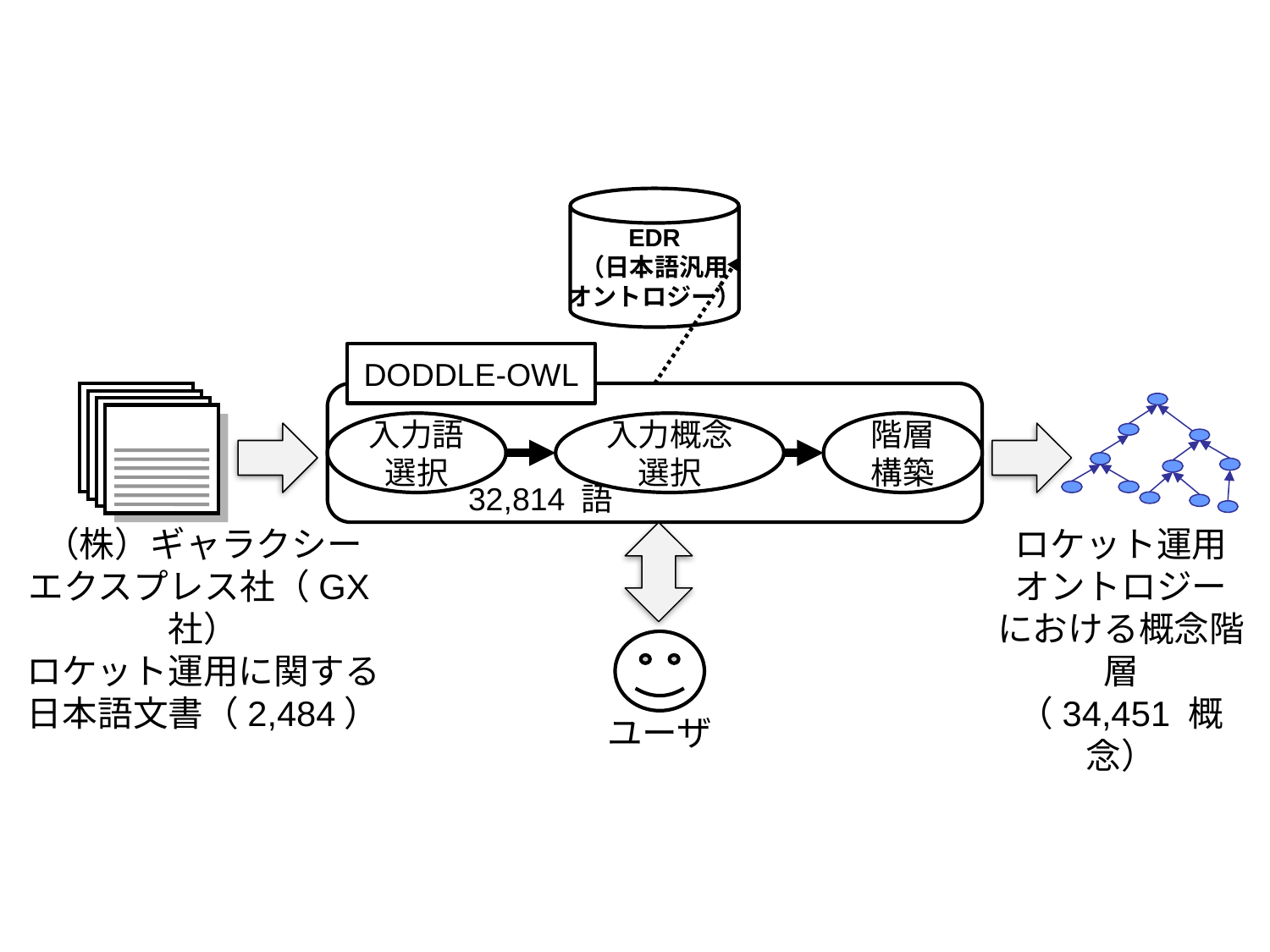

EDR
（日本語汎用
オントロジー）
DODDLE-OWL

入力語
選択
入力概念
選択
階層
構築

32,814 語
（株）ギャラクシー
エクスプレス社（GX社）
ロケット運用に関する
日本語文書（2,484）
ロケット運用
オントロジー
における概念階層
（34,451 概念）

ユーザ